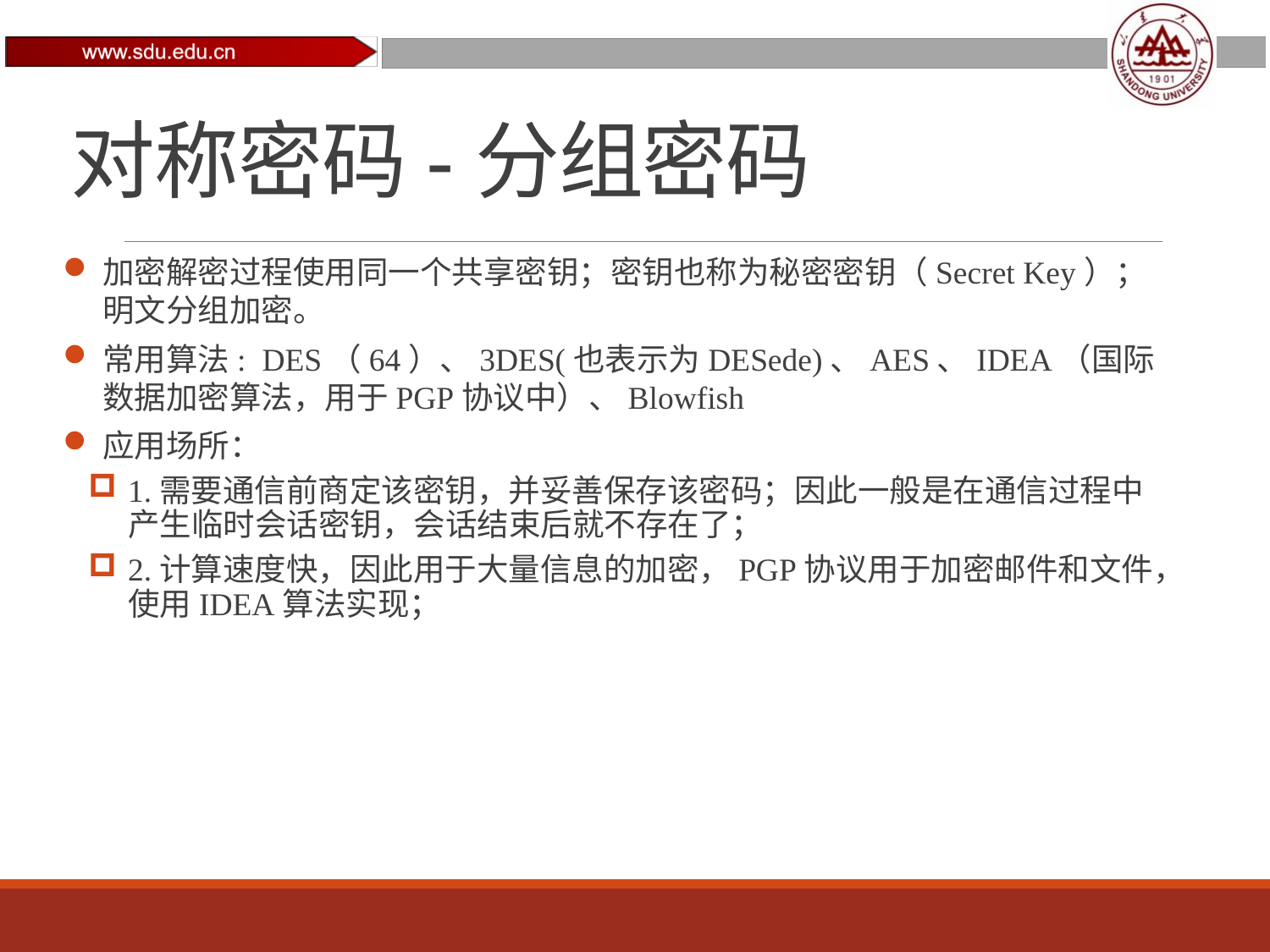

# 对称密码-分组密码
加密解密过程使用同一个共享密钥；密钥也称为秘密密钥（Secret Key）；明文分组加密。
常用算法:  DES（64）、3DES(也表示为DESede)、AES、IDEA（国际数据加密算法，用于PGP协议中）、Blowfish
应用场所：
1.需要通信前商定该密钥，并妥善保存该密码；因此一般是在通信过程中产生临时会话密钥，会话结束后就不存在了；
2.计算速度快，因此用于大量信息的加密，PGP协议用于加密邮件和文件，使用IDEA算法实现；